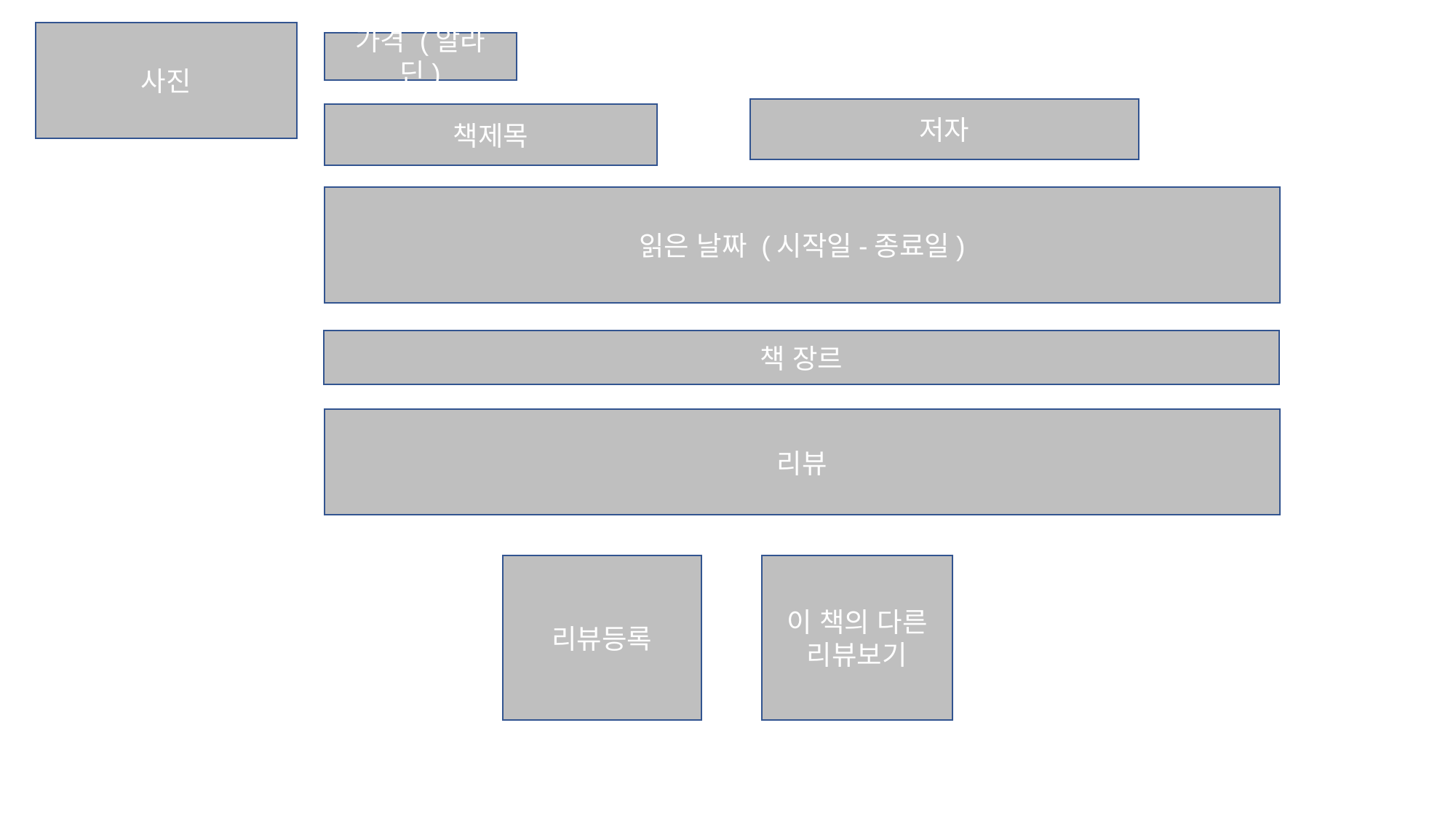

사진
가격 (알라딘)
저자
책제목
읽은 날짜 (시작일-종료일)
책 장르
리뷰
이 책의 다른 리뷰보기
리뷰등록